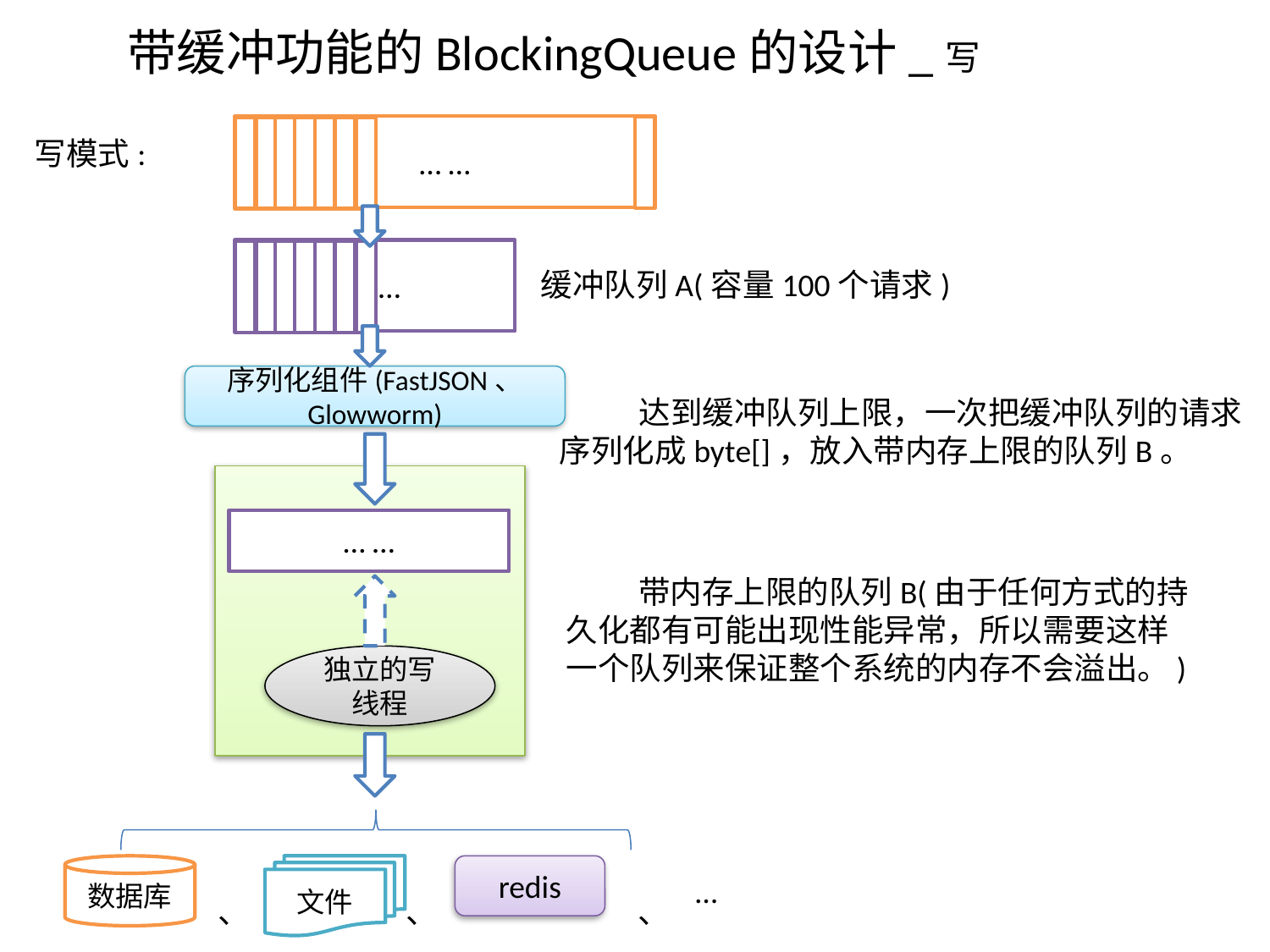

# 带缓冲功能的BlockingQueue的设计_写
… …

写模式:

… …

缓冲队列A(容量100个请求)

序列化组件(FastJSON、
Glowworm)
          达到缓冲队列上限，一次把缓冲队列的请求
序列化成byte[]，放入带内存上限的队列B。

… …
         带内存上限的队列B(由于任何方式的持
久化都有可能出现性能异常，所以需要这样
一个队列来保证整个系统的内存不会溢出。)

独立的写线程

数据库
文件
redis
…
、
、
、